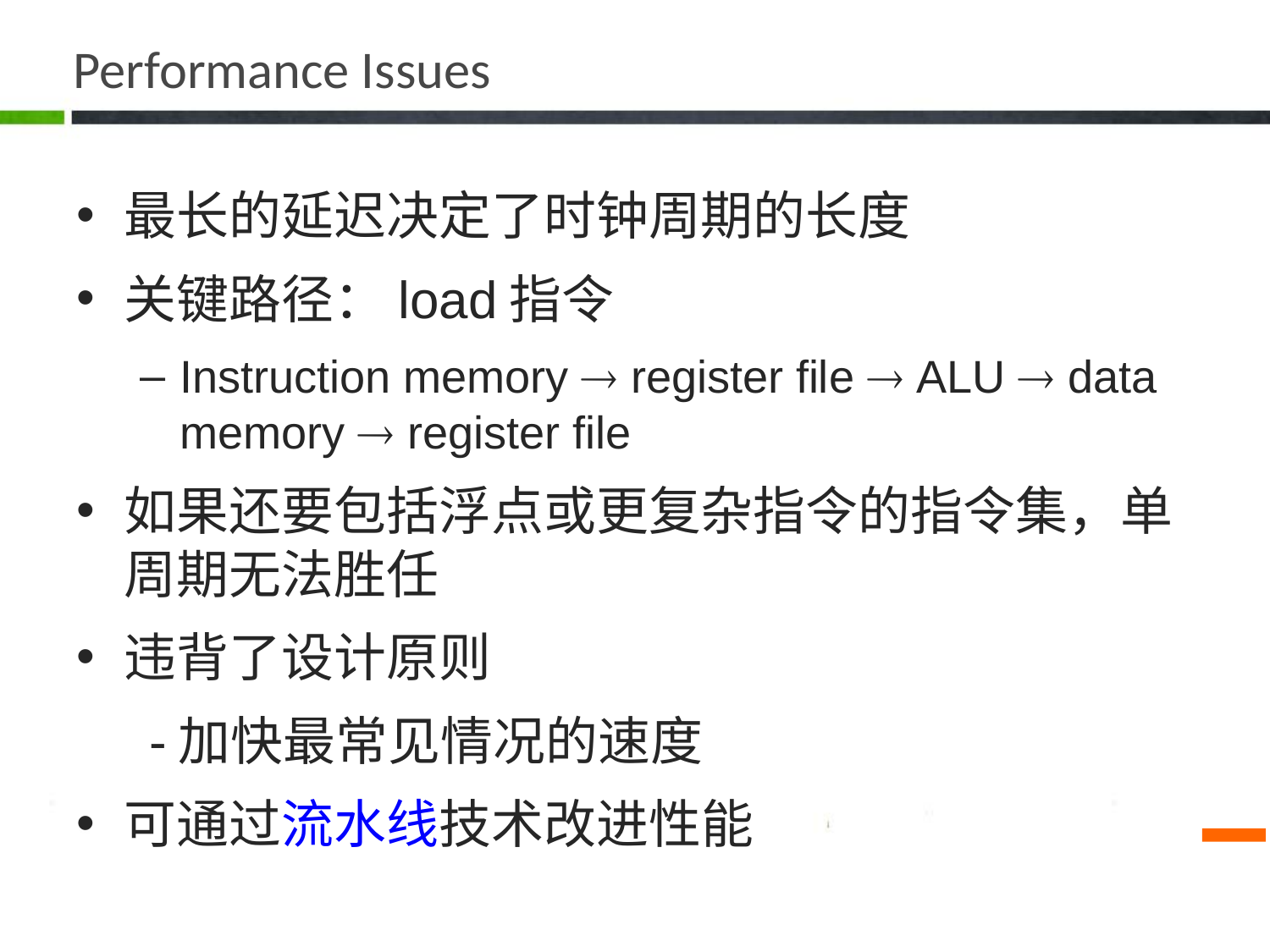

# Performance Issues
最长的延迟决定了时钟周期的长度
关键路径：load指令
Instruction memory → register file → ALU → data memory → register file
如果还要包括浮点或更复杂指令的指令集，单周期无法胜任
违背了设计原则
     -加快最常见情况的速度
可通过流水线技术改进性能